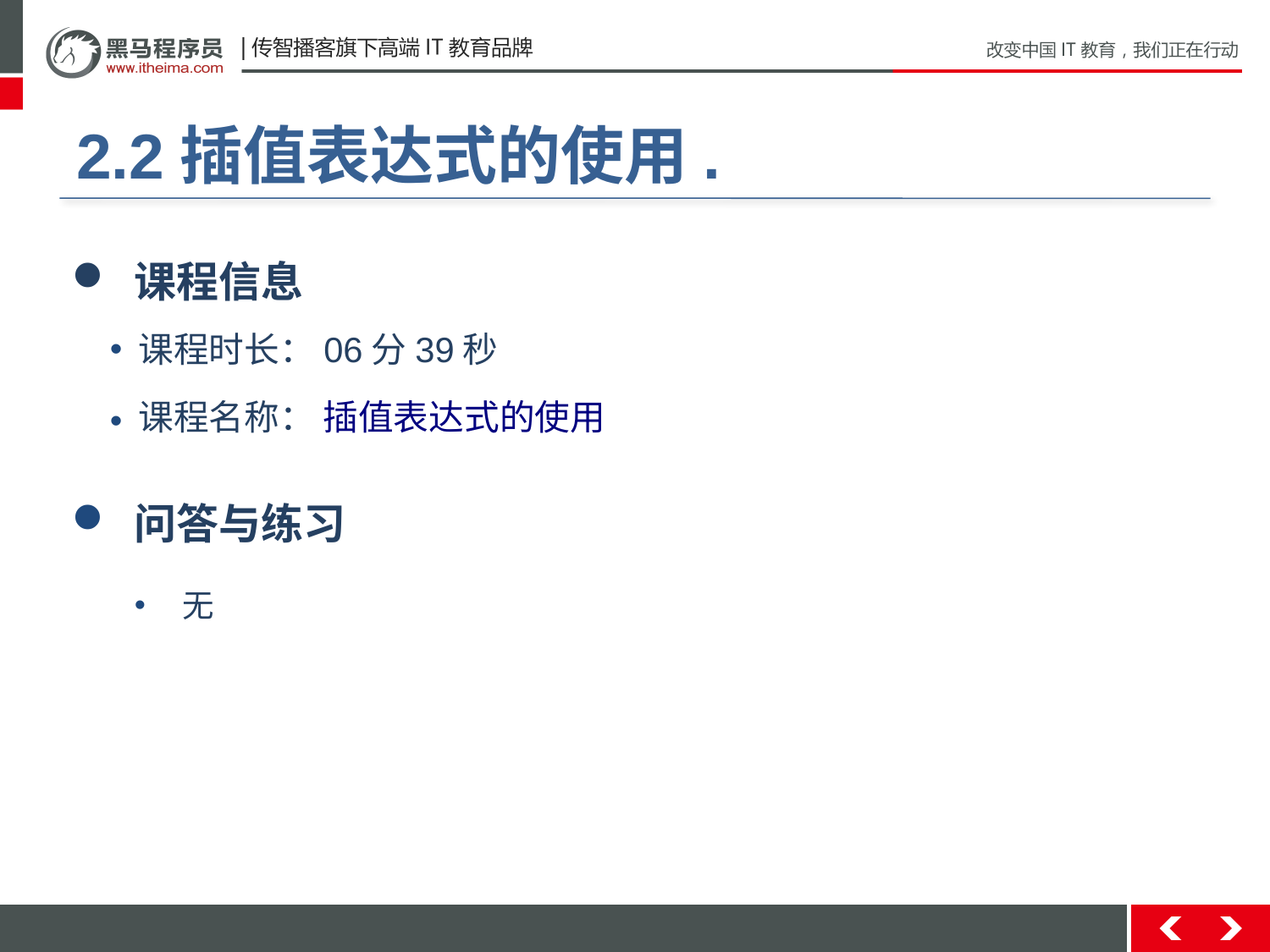

#
2.2插值表达式的使用.
 课程信息
 课程时长：06分39秒
 课程名称： 插值表达式的使用
 问答与练习
无